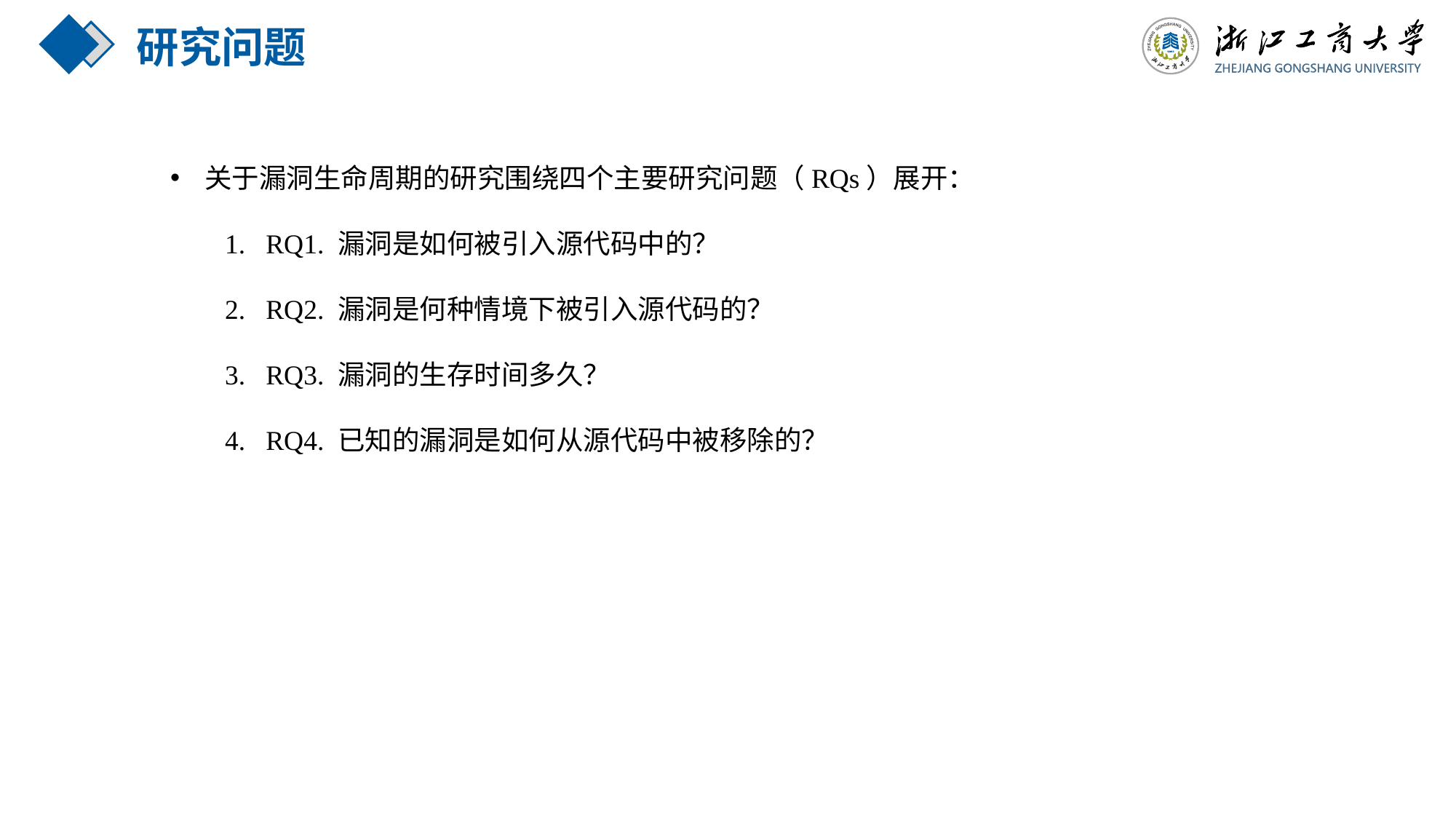

研究问题
关于漏洞生命周期的研究围绕四个主要研究问题（RQs）展开：
RQ1. 漏洞是如何被引入源代码中的？
RQ2. 漏洞是何种情境下被引入源代码的？
RQ3. 漏洞的生存时间多久？
RQ4. 已知的漏洞是如何从源代码中被移除的？
4